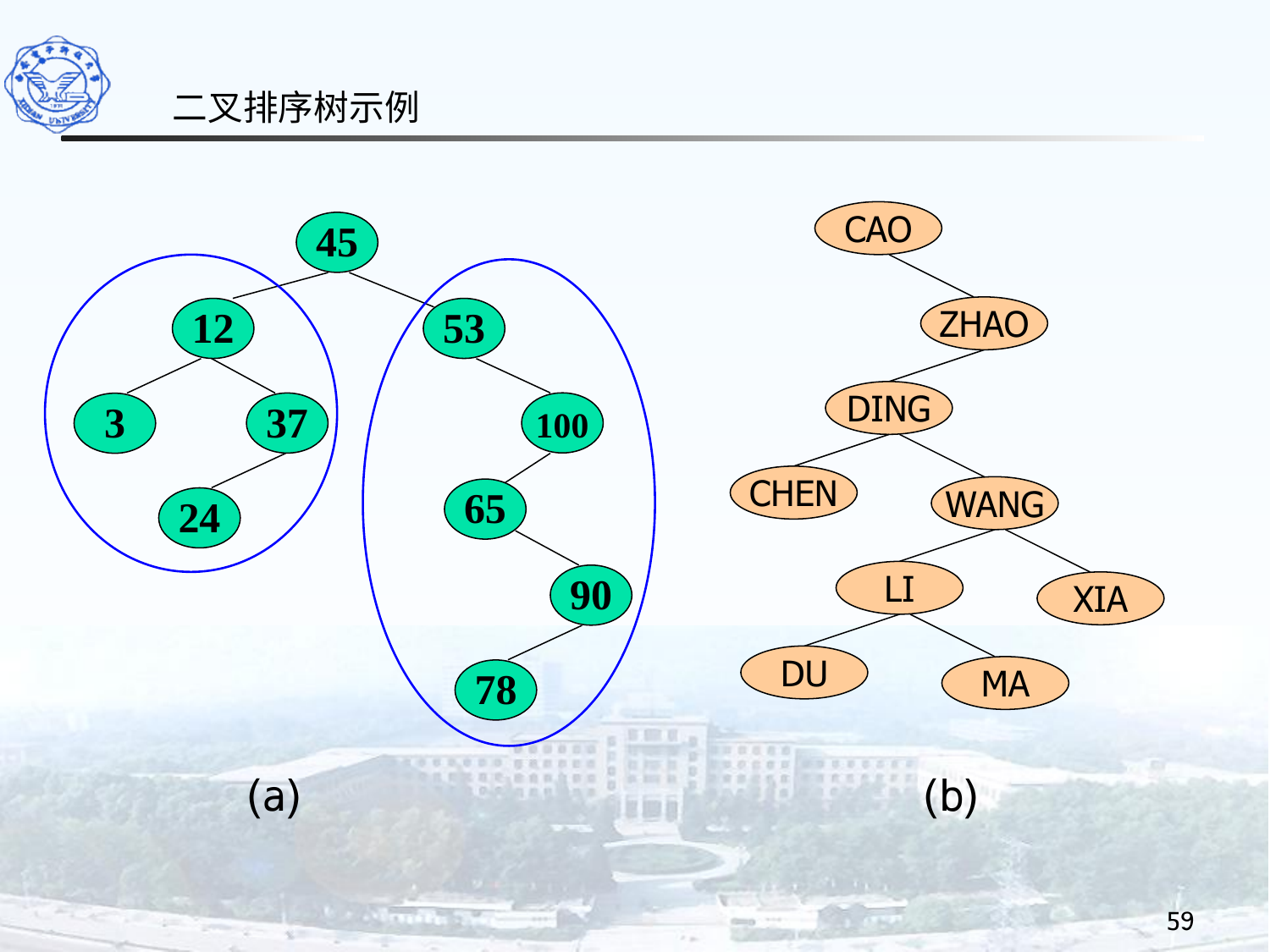

二叉排序树示例
CAO
45

12
53

100
37
3

65
24

90

78

ZHAO

DING

CHEN
WANG

LI
XIA

DU
MA
(a)
(b)
59